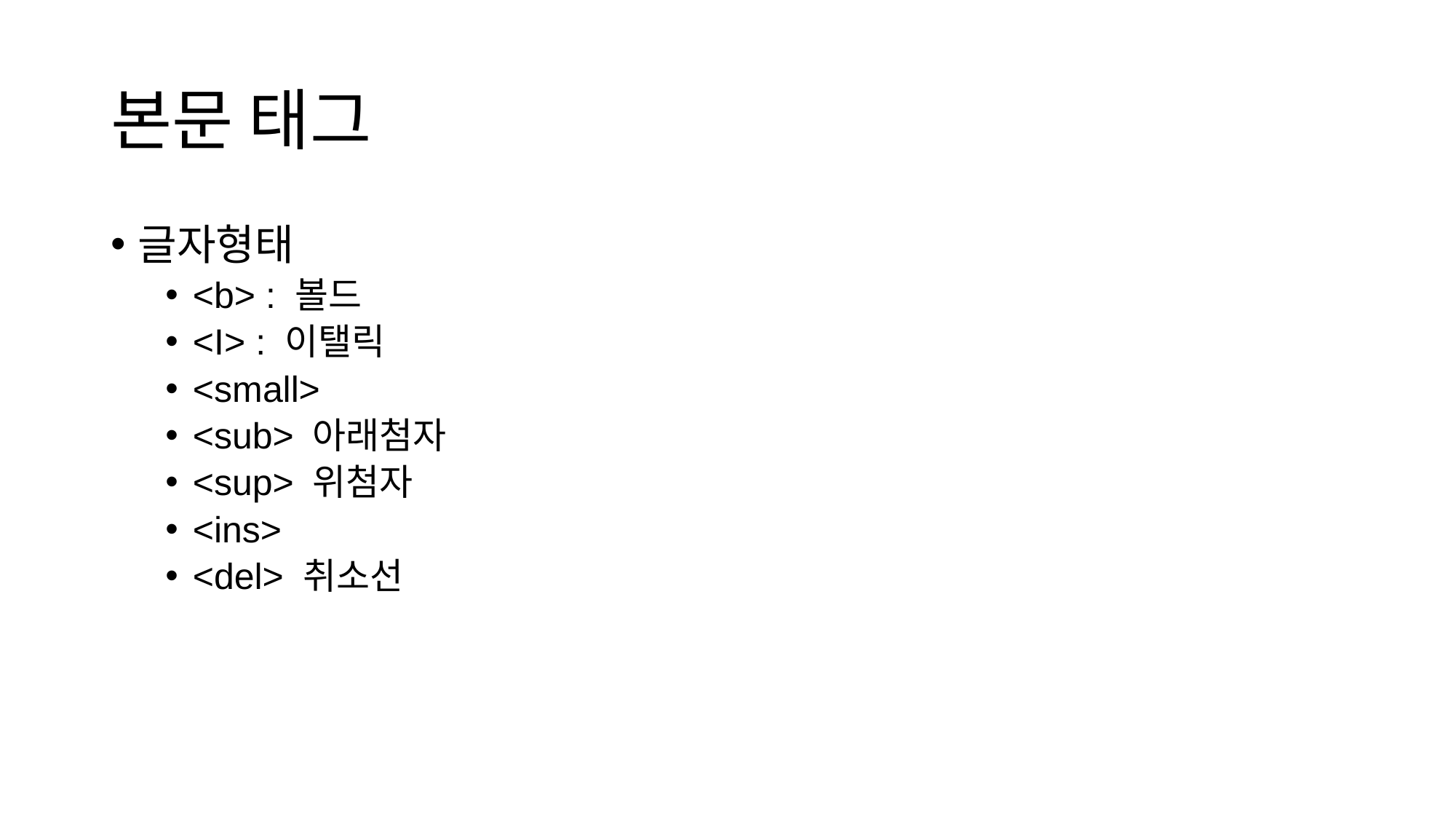

# 본문 태그
글자형태
<b> : 볼드
<I> : 이탤릭
<small>
<sub> 아래첨자
<sup> 위첨자
<ins>
<del> 취소선